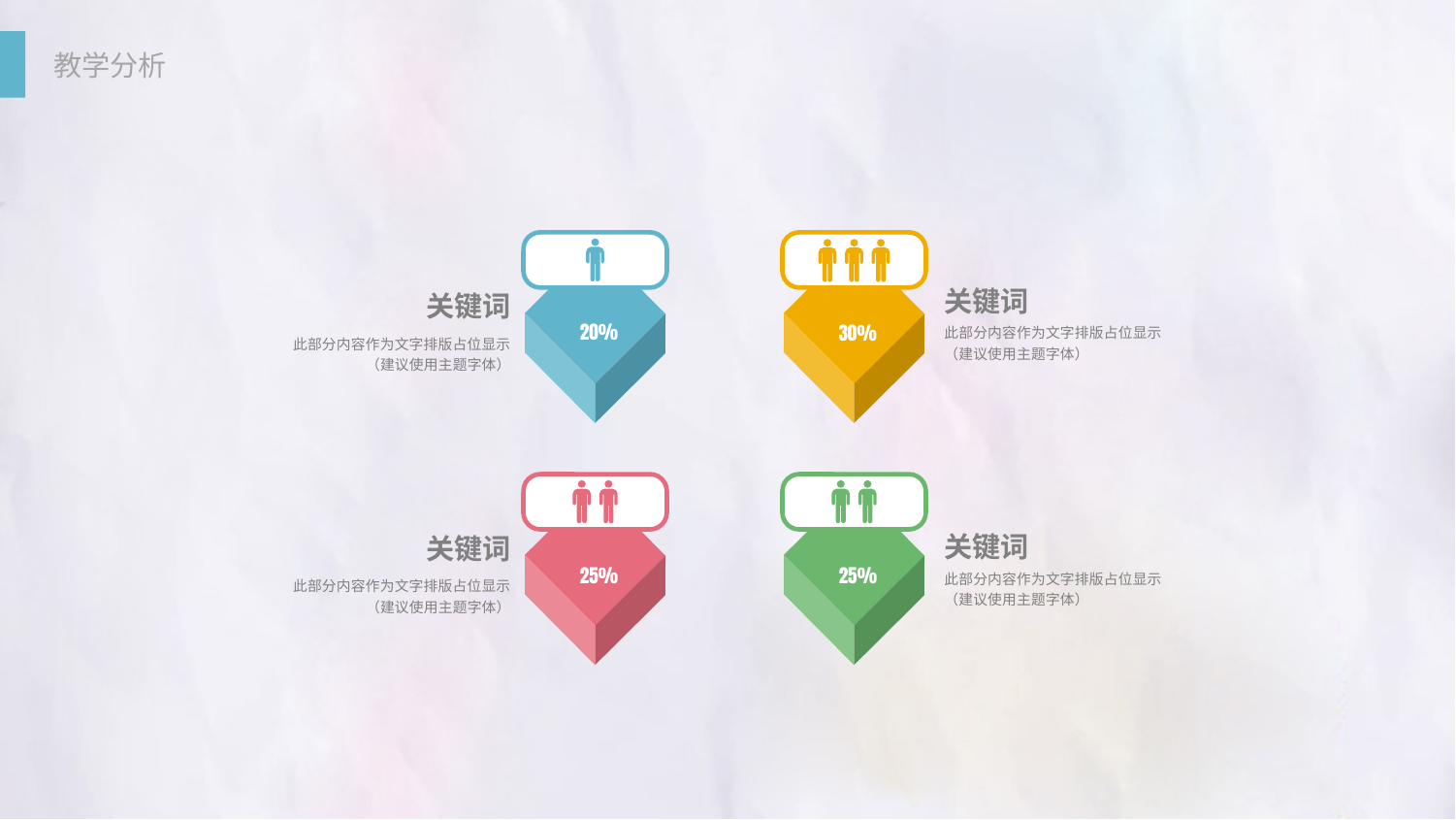

20%
关键词
此部分内容作为文字排版占位显示
（建议使用主题字体）

25%
关键词
此部分内容作为文字排版占位显示
（建议使用主题字体）

30%
关键词
此部分内容作为文字排版占位显示
（建议使用主题字体）

25%
关键词
此部分内容作为文字排版占位显示
（建议使用主题字体）